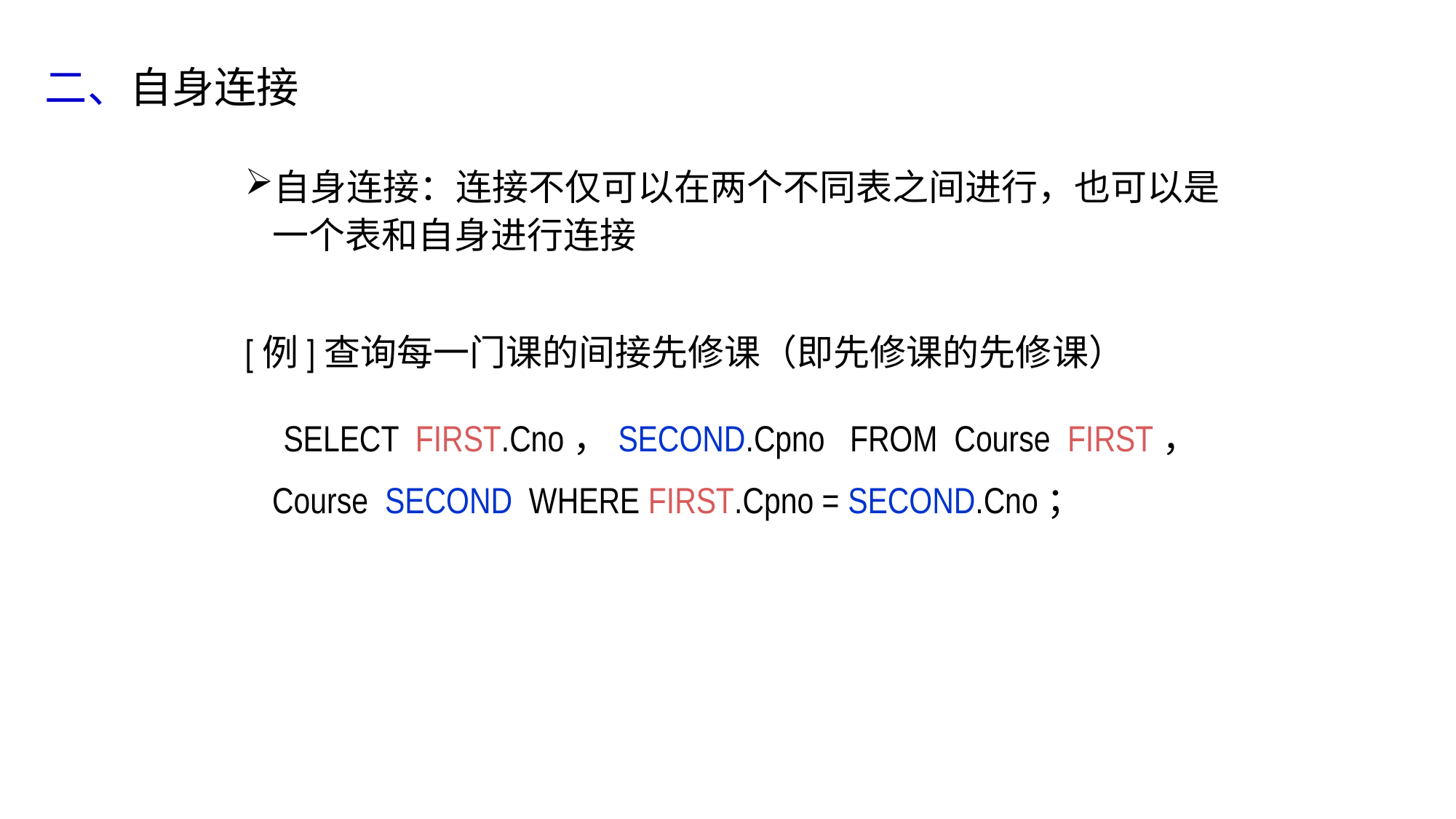

二、自身连接
自身连接：连接不仅可以在两个不同表之间进行，也可以是一个表和自身进行连接

[例]查询每一门课的间接先修课（即先修课的先修课）
    SELECT  FIRST.Cno，SECOND.Cpno   FROM  Course  FIRST，Course  SECOND  WHERE FIRST.Cpno = SECOND.Cno；